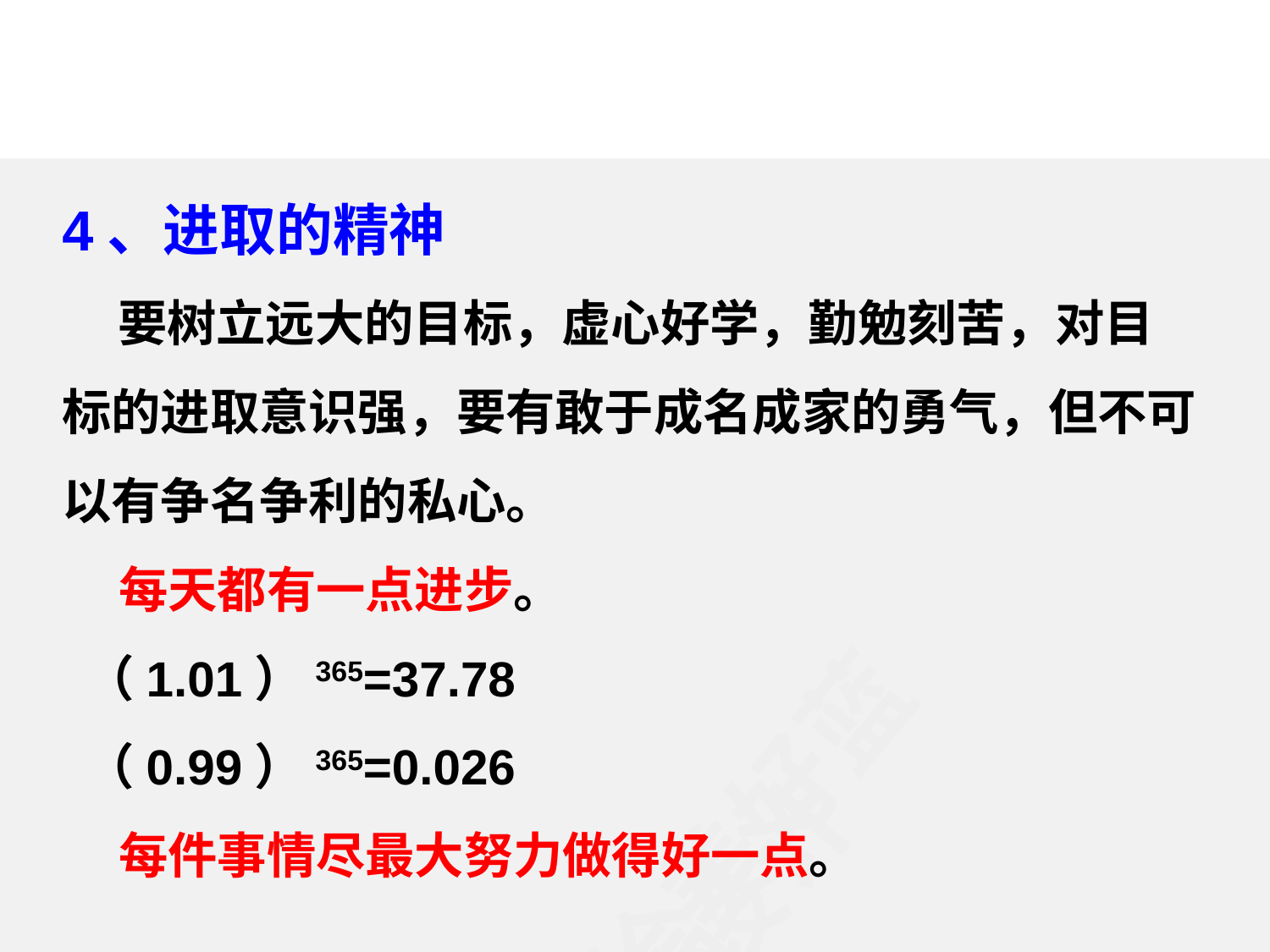

4、进取的精神
    要树立远大的目标，虚心好学，勤勉刻苦，对目标的进取意识强，要有敢于成名成家的勇气，但不可以有争名争利的私心。
    每天都有一点进步。
 （1.01）365=37.78
 （0.99）365=0.026
    每件事情尽最大努力做得好一点。